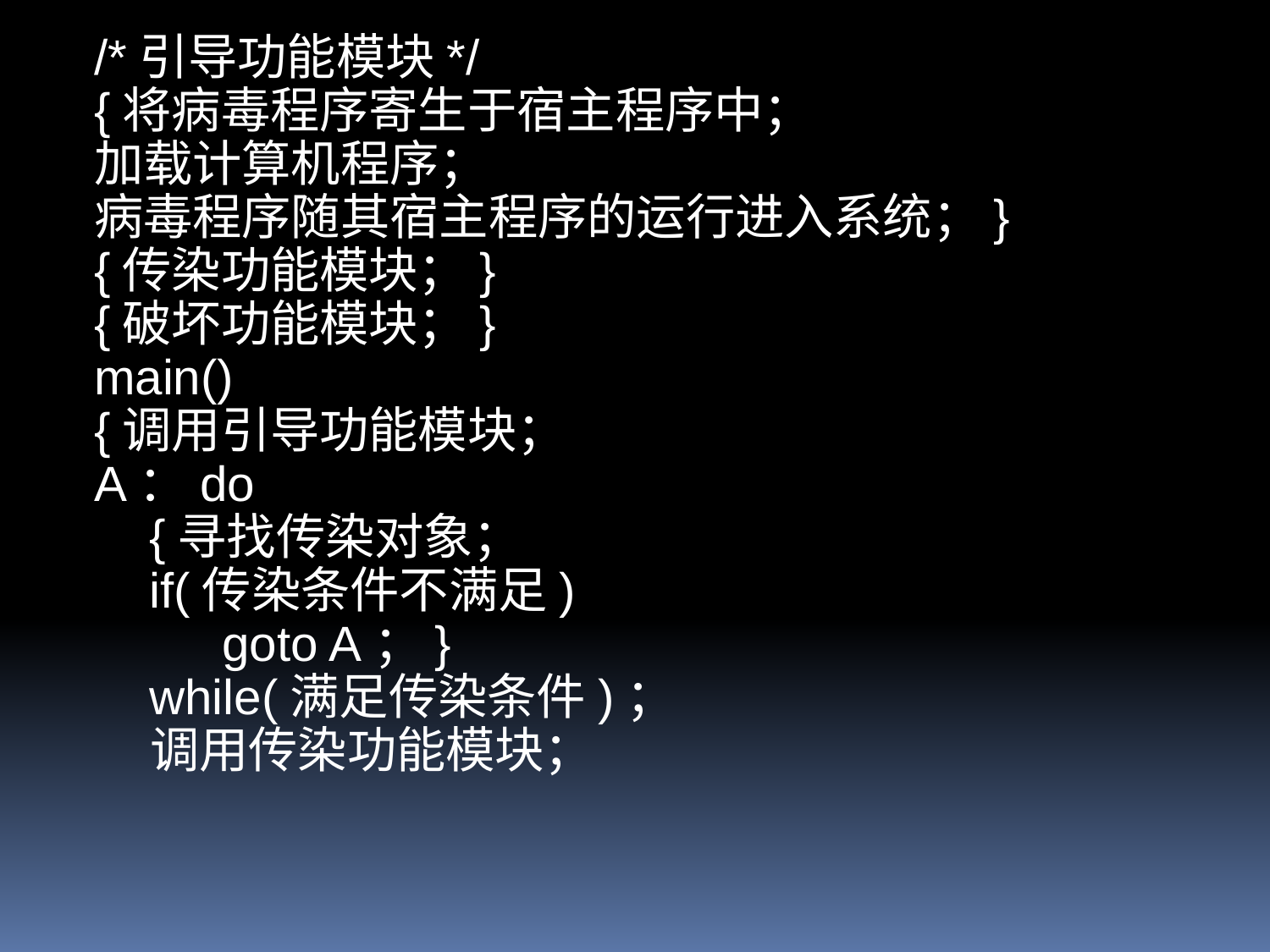

/*引导功能模块*/
{将病毒程序寄生于宿主程序中；
加载计算机程序；
病毒程序随其宿主程序的运行进入系统；}
{传染功能模块；}
{破坏功能模块；}
main()
{调用引导功能模块；
A：do
    {寻找传染对象；
    if(传染条件不满足)
		goto A；}
    while(满足传染条件)；
    调用传染功能模块；